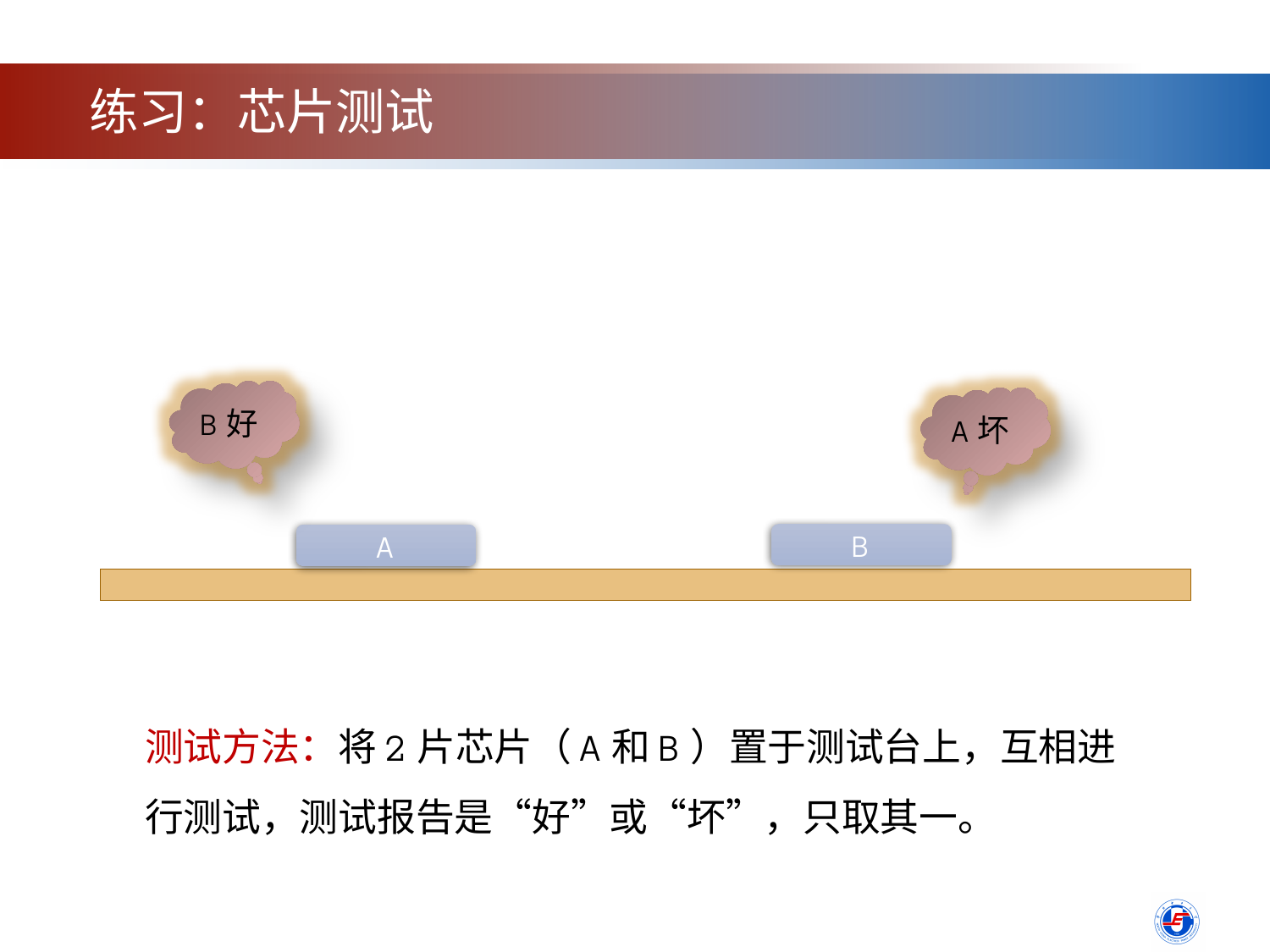

练习：芯片测试
B好
A坏
B
A

测试方法：将2片芯片（A和B）置于测试台上，互相进行测试，测试报告是“好”或“坏”，只取其一。